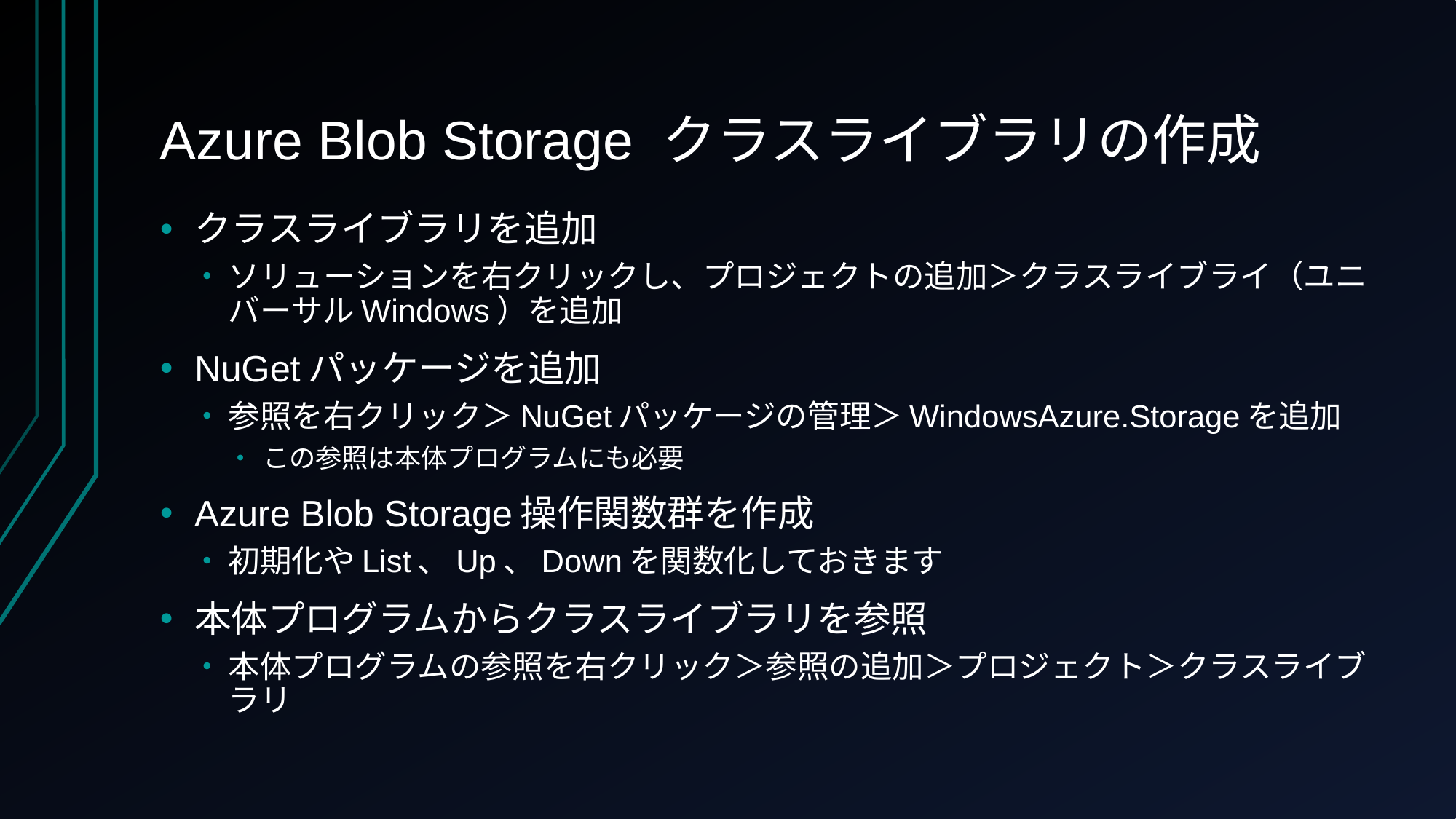

# Azure Blob Storage クラスライブラリの作成
クラスライブラリを追加
ソリューションを右クリックし、プロジェクトの追加＞クラスライブライ（ユニバーサルWindows）を追加
NuGetパッケージを追加
参照を右クリック＞NuGetパッケージの管理＞WindowsAzure.Storageを追加
この参照は本体プログラムにも必要
Azure Blob Storage操作関数群を作成
初期化やList、Up、Downを関数化しておきます
本体プログラムからクラスライブラリを参照
本体プログラムの参照を右クリック＞参照の追加＞プロジェクト＞クラスライブラリ